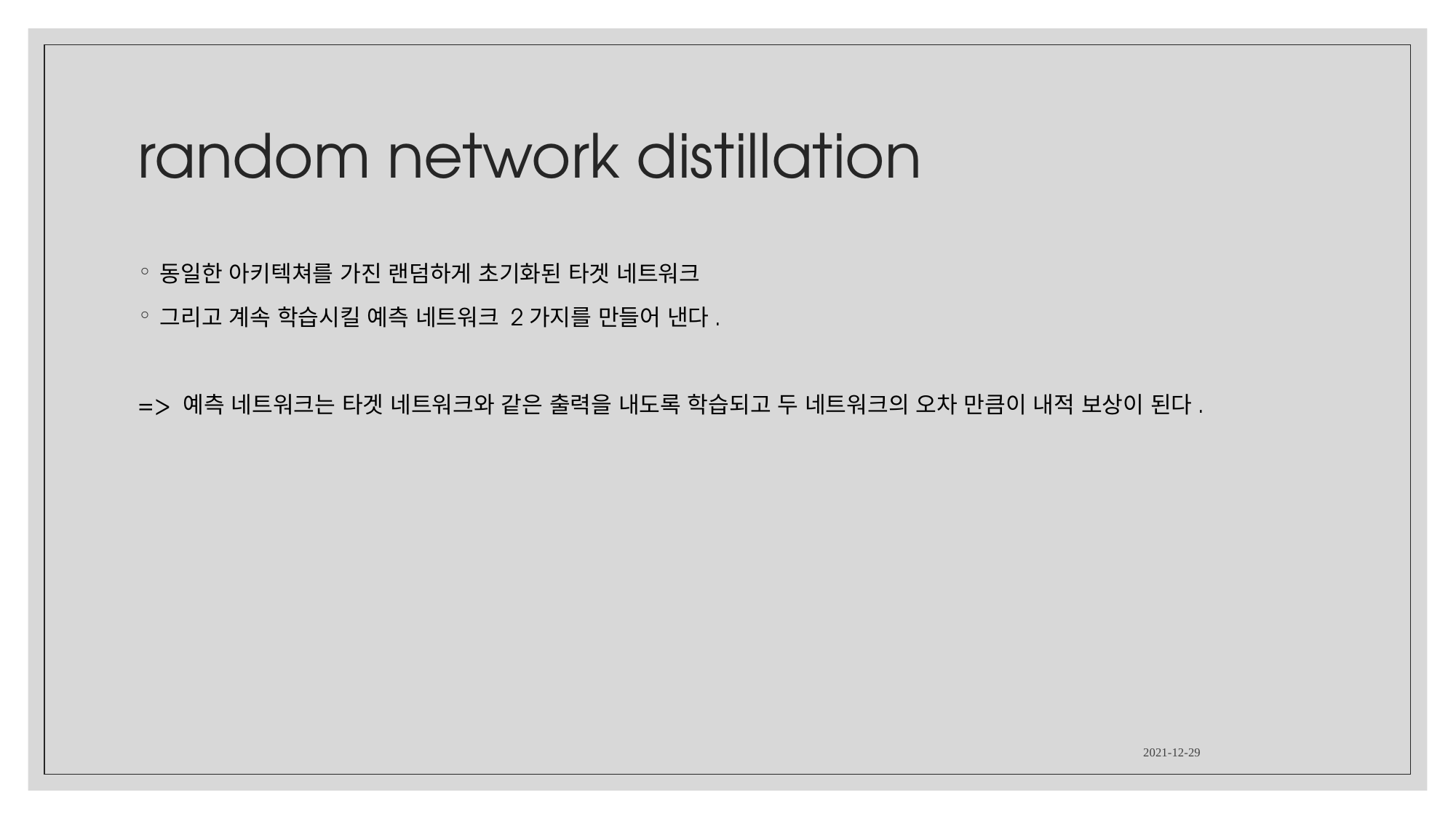

# random network distillation
동일한 아키텍쳐를 가진 랜덤하게 초기화된 타겟 네트워크
그리고 계속 학습시킬 예측 네트워크 2가지를 만들어 낸다.

=> 예측 네트워크는 타겟 네트워크와 같은 출력을 내도록 학습되고 두 네트워크의 오차 만큼이 내적 보상이 된다.

2021-12-29